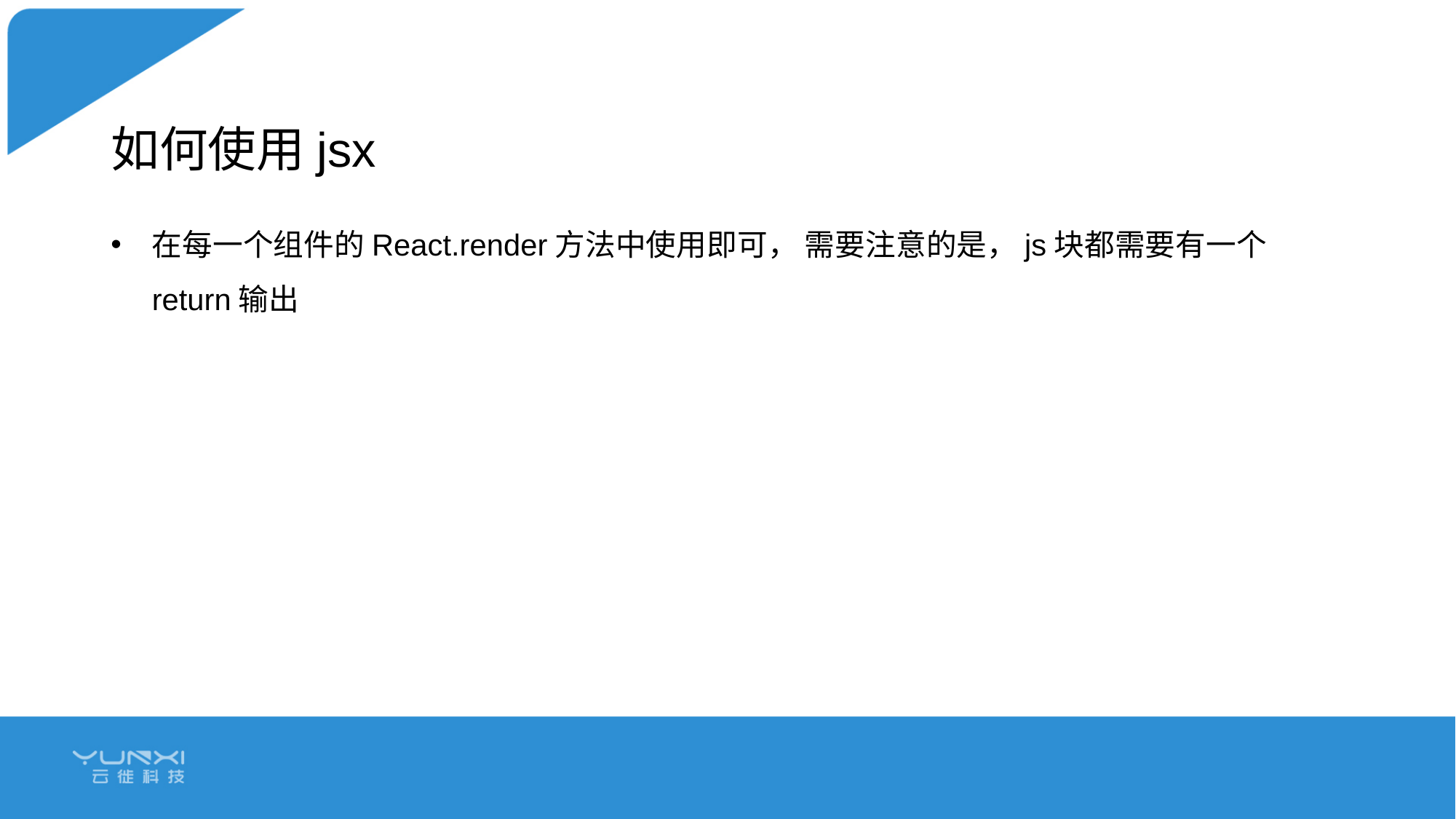

# 如何使用jsx
在每一个组件的React.render方法中使用即可， 需要注意的是，js块都需要有一个return输出